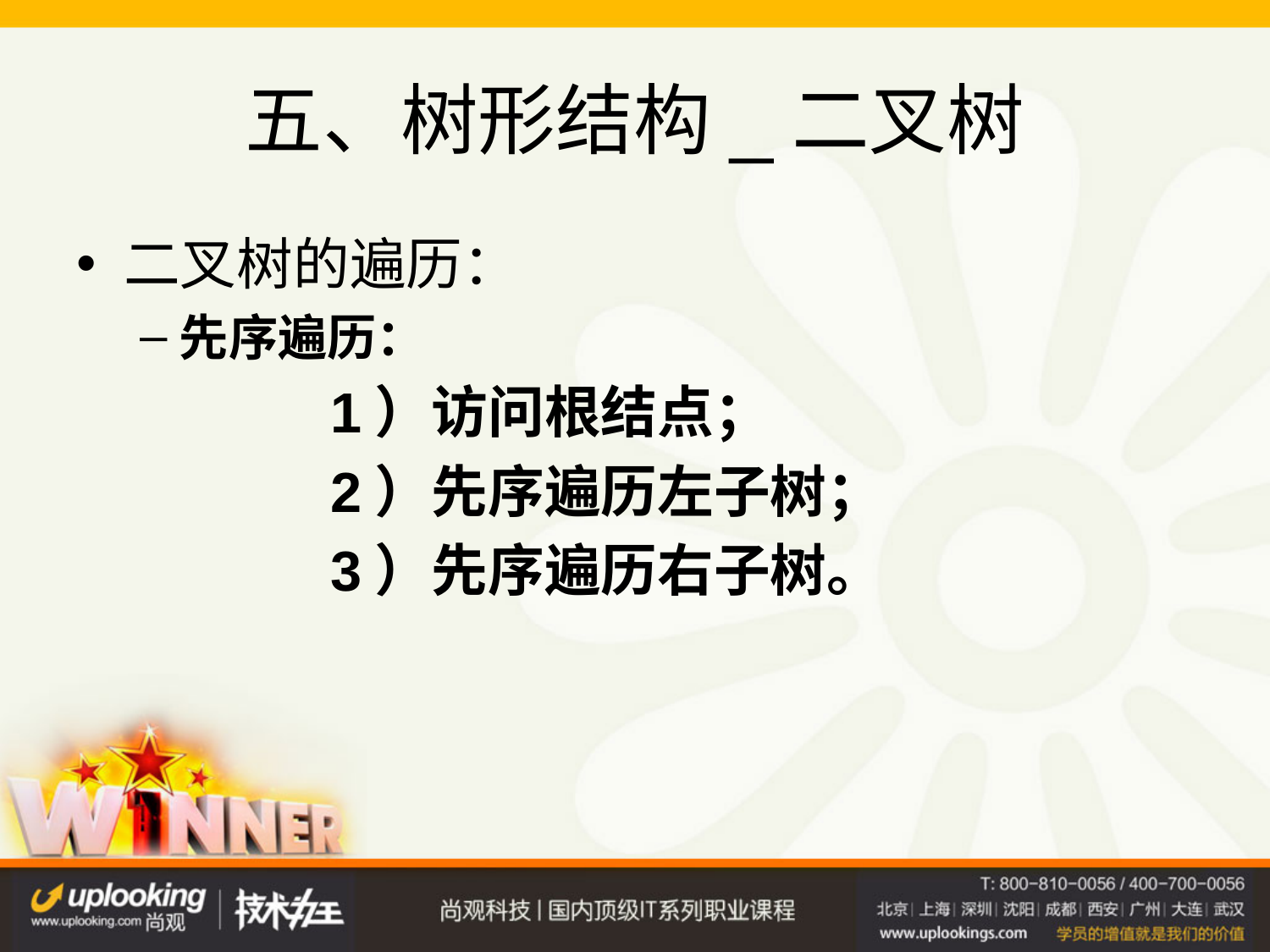

# 五、树形结构_二叉树
二叉树的遍历：
先序遍历：
		1）访问根结点；
		2）先序遍历左子树；
		3）先序遍历右子树。